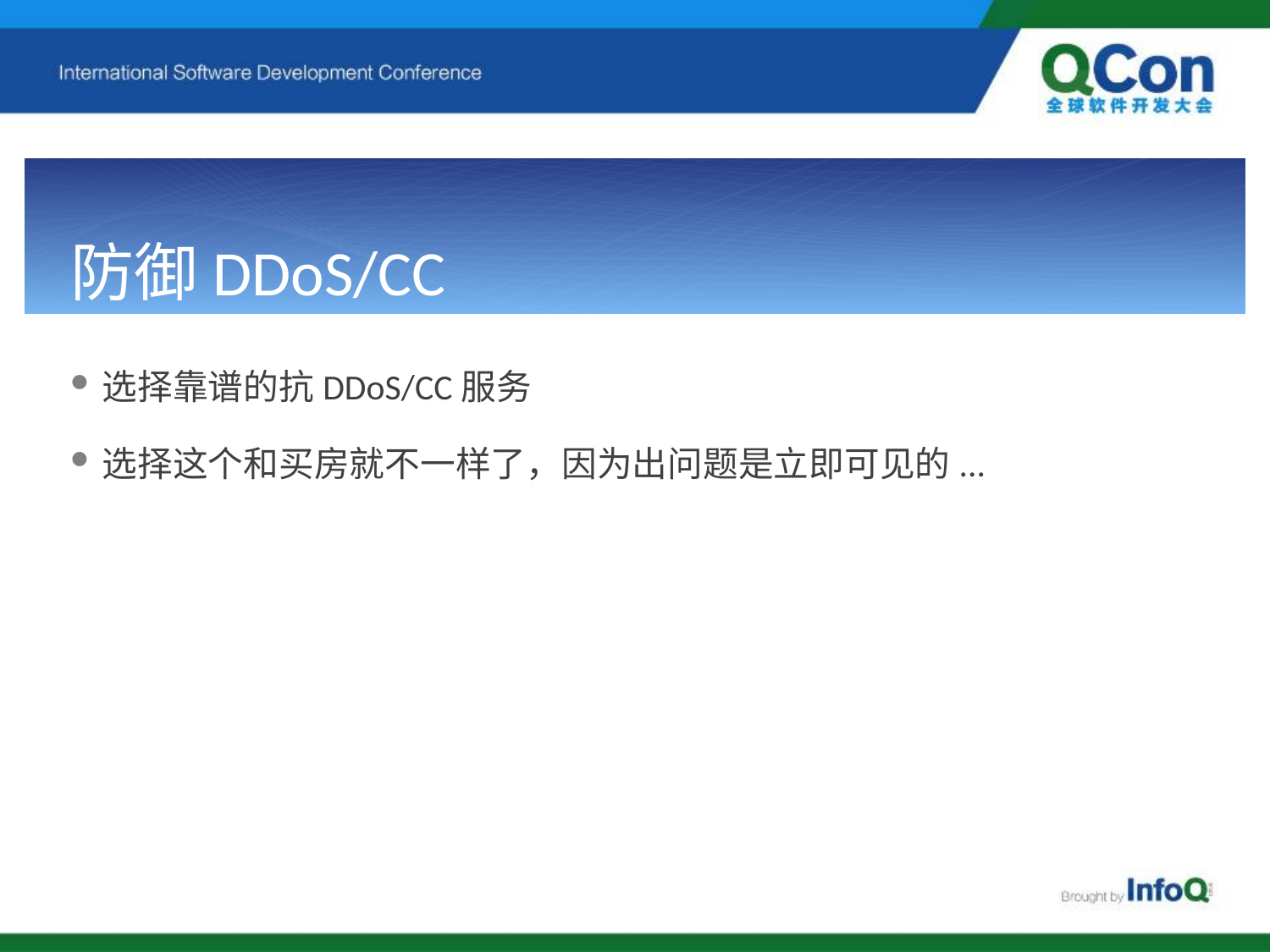

# 防御DDoS/CC
选择靠谱的抗DDoS/CC服务
选择这个和买房就不一样了，因为出问题是立即可见的...